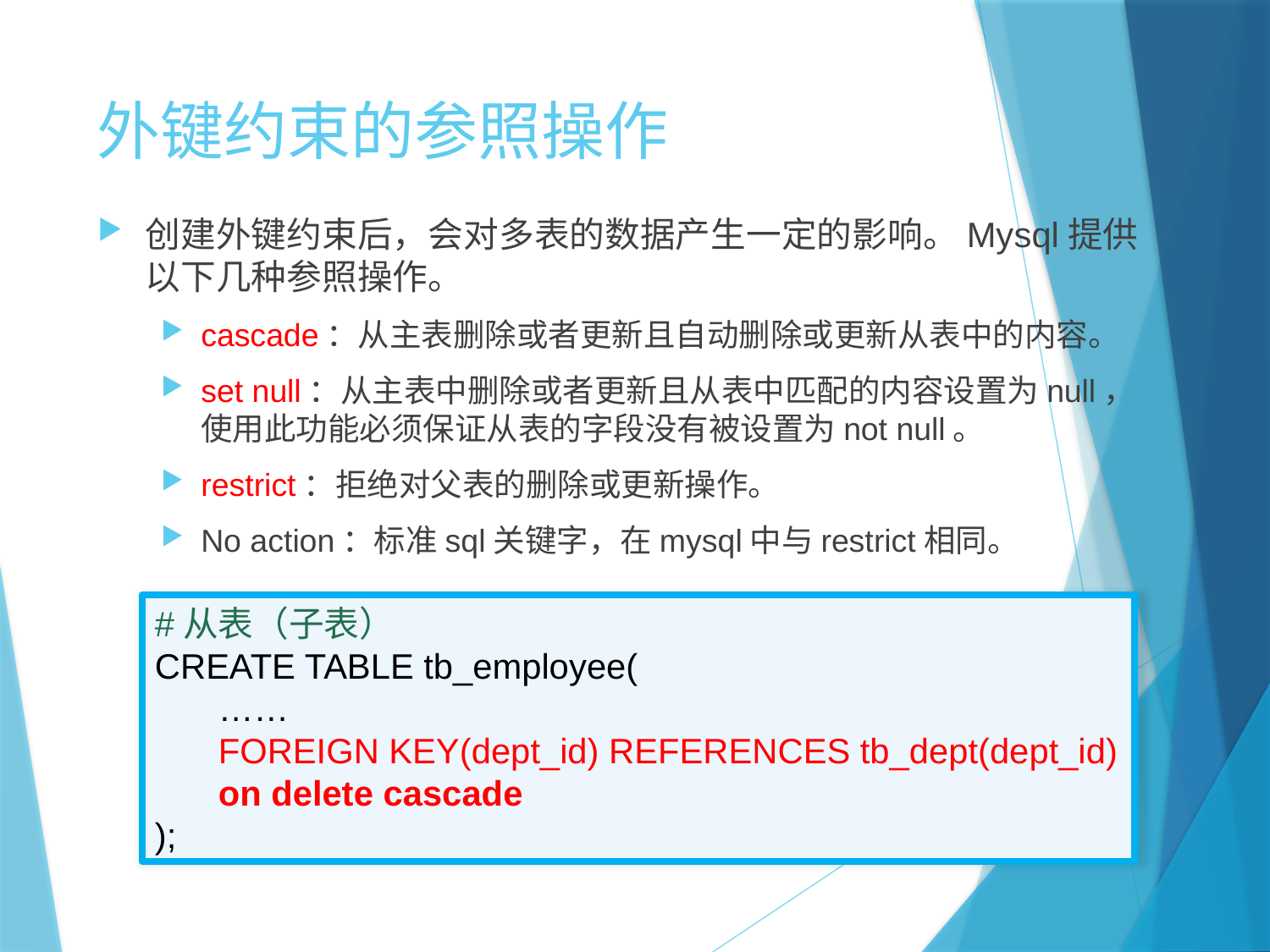

# 外键约束的参照操作
创建外键约束后，会对多表的数据产生一定的影响。Mysql提供以下几种参照操作。
cascade：从主表删除或者更新且自动删除或更新从表中的内容。
set null：从主表中删除或者更新且从表中匹配的内容设置为null，使用此功能必须保证从表的字段没有被设置为not null。
restrict：拒绝对父表的删除或更新操作。
No action：标准sql关键字，在mysql中与restrict相同。
#从表（子表）
CREATE TABLE tb_employee(
……
FOREIGN KEY(dept_id) REFERENCES tb_dept(dept_id) on delete cascade
);